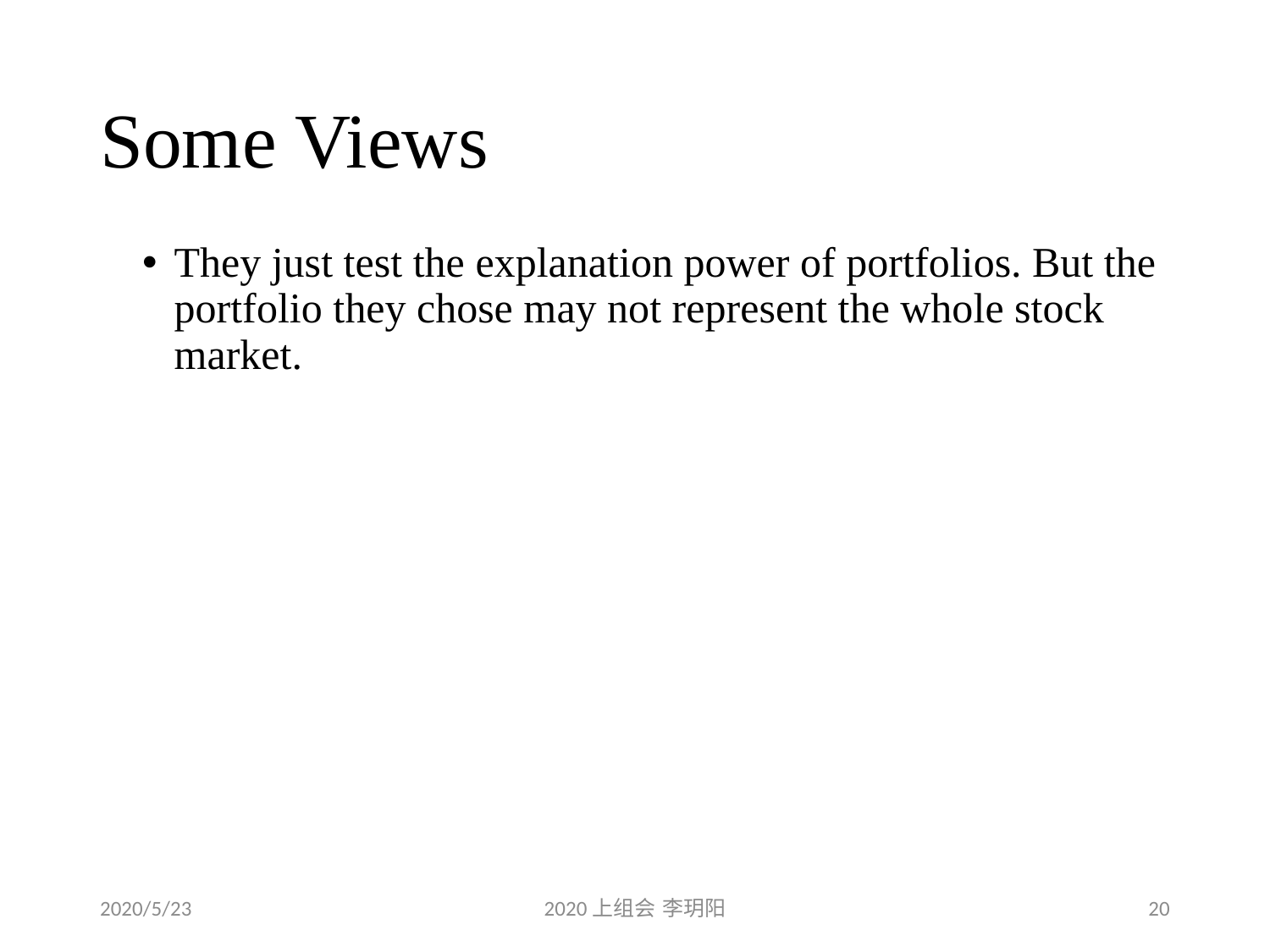

# Some Views
They just test the explanation power of portfolios. But the portfolio they chose may not represent the whole stock market.

2020/5/23
2020上组会 李玥阳
20